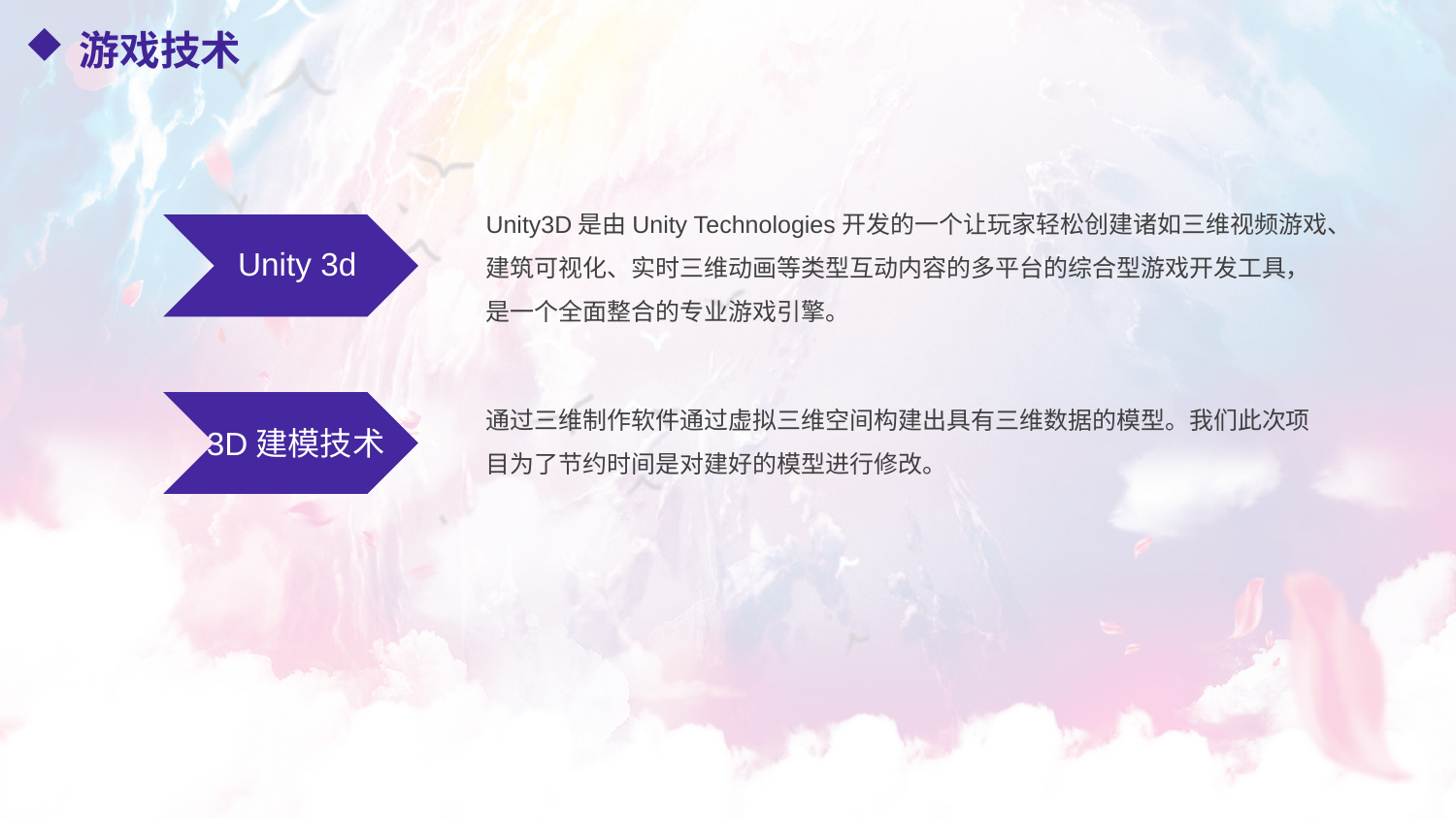

游戏技术
Unity3D是由Unity Technologies开发的一个让玩家轻松创建诸如三维视频游戏、建筑可视化、实时三维动画等类型互动内容的多平台的综合型游戏开发工具，是一个全面整合的专业游戏引擎。

Unity 3d
通过三维制作软件通过虚拟三维空间构建出具有三维数据的模型。我们此次项目为了节约时间是对建好的模型进行修改。

3D建模技术